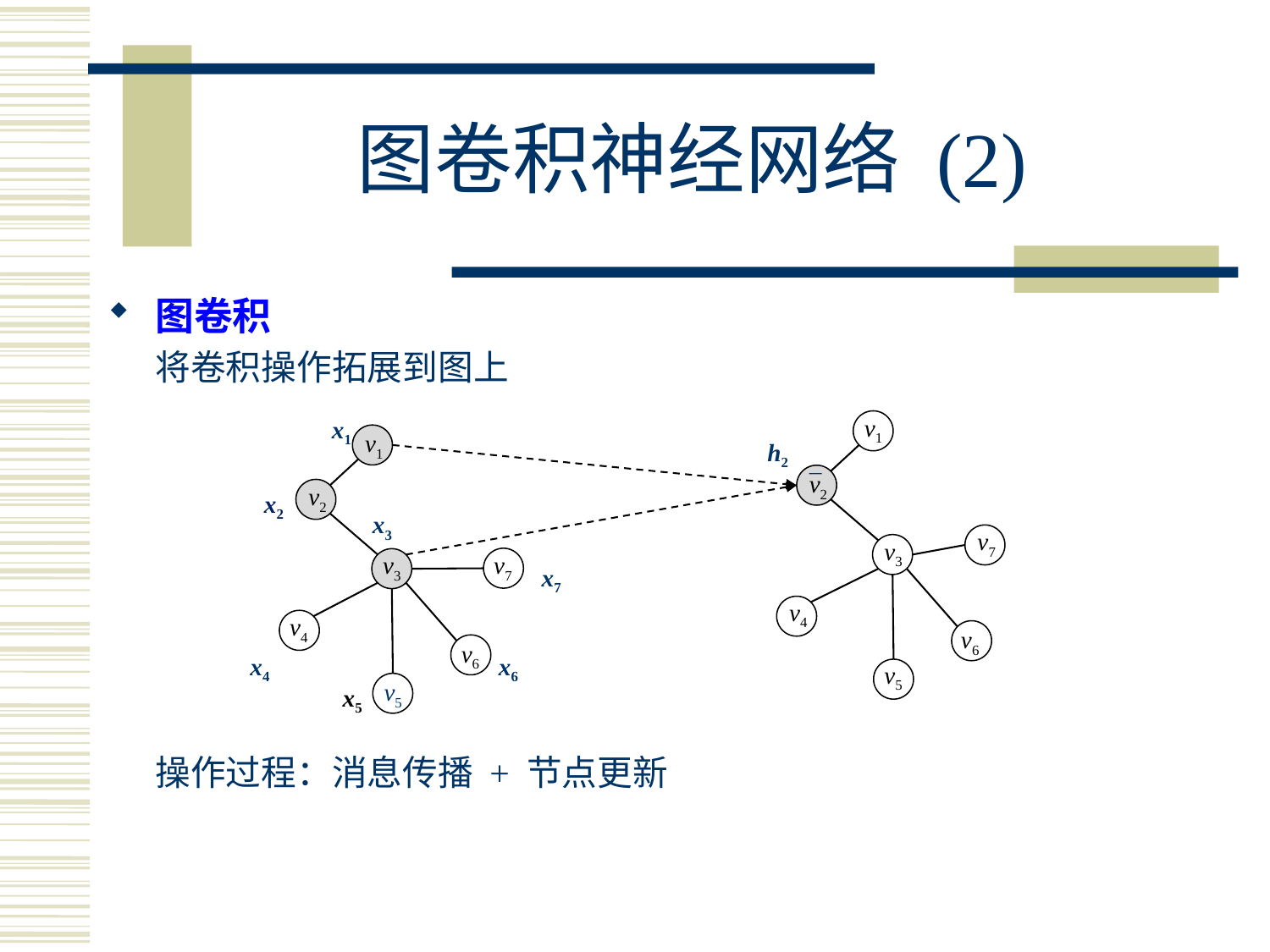

图卷积神经网络 (2)
图卷积
     将卷积操作拓展到图上

     操作过程：消息传播 + 节点更新

v1
x1

v1

h2
¯
v2

v2

x2
x3
v7

v3

v3
v7

x7
v4

v4

v6

v6

x4
x6
v5

v5

x5